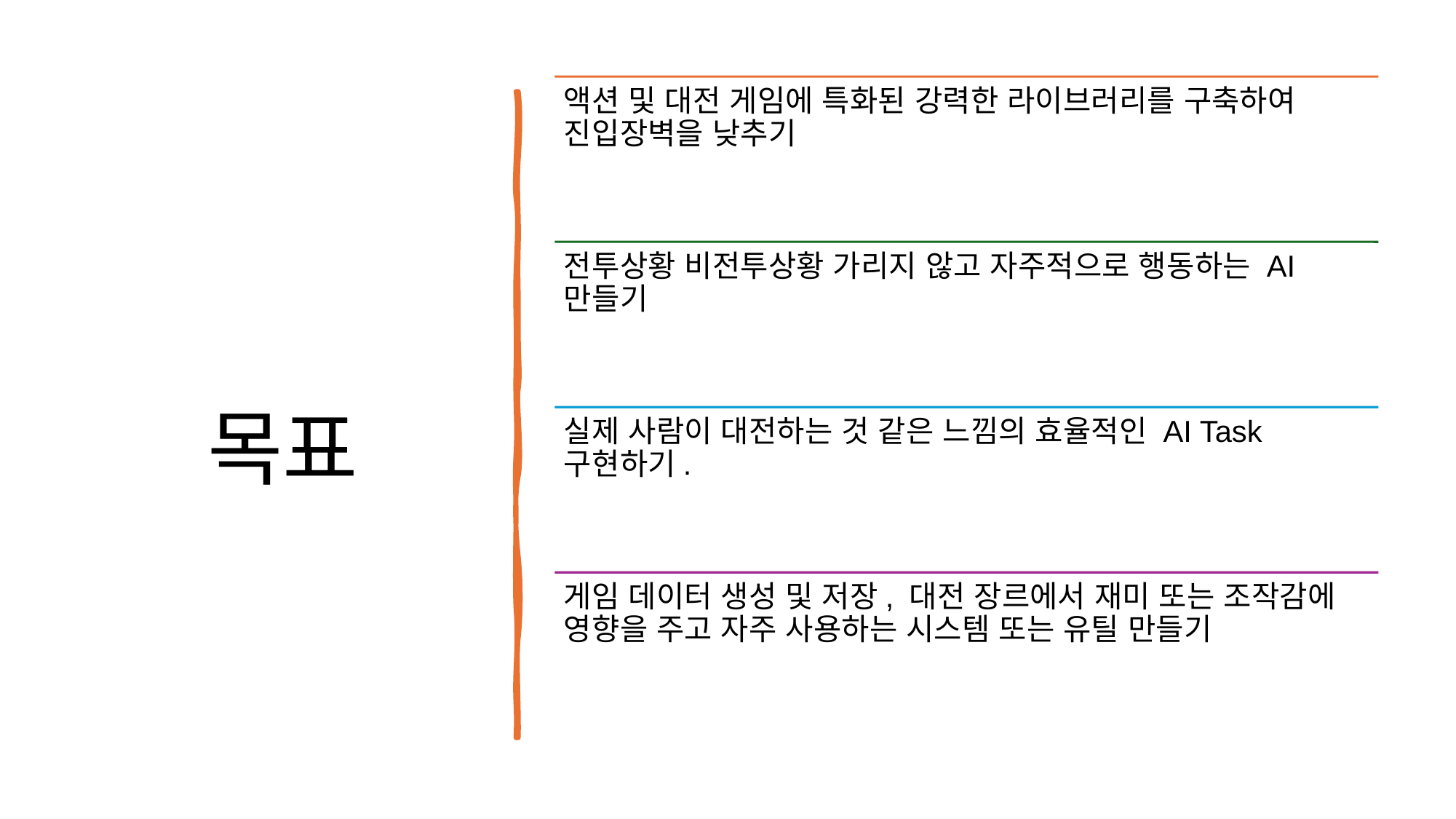

액션 및 대전 게임에 특화된 강력한 라이브러리를 구축하여 진입장벽을 낮추기
전투상황 비전투상황 가리지 않고 자주적으로 행동하는 AI 만들기
실제 사람이 대전하는 것 같은 느낌의 효율적인 AI Task 구현하기.
게임 데이터 생성 및 저장, 대전 장르에서 재미 또는 조작감에 영향을 주고 자주 사용하는 시스템 또는 유틸 만들기
# 목표